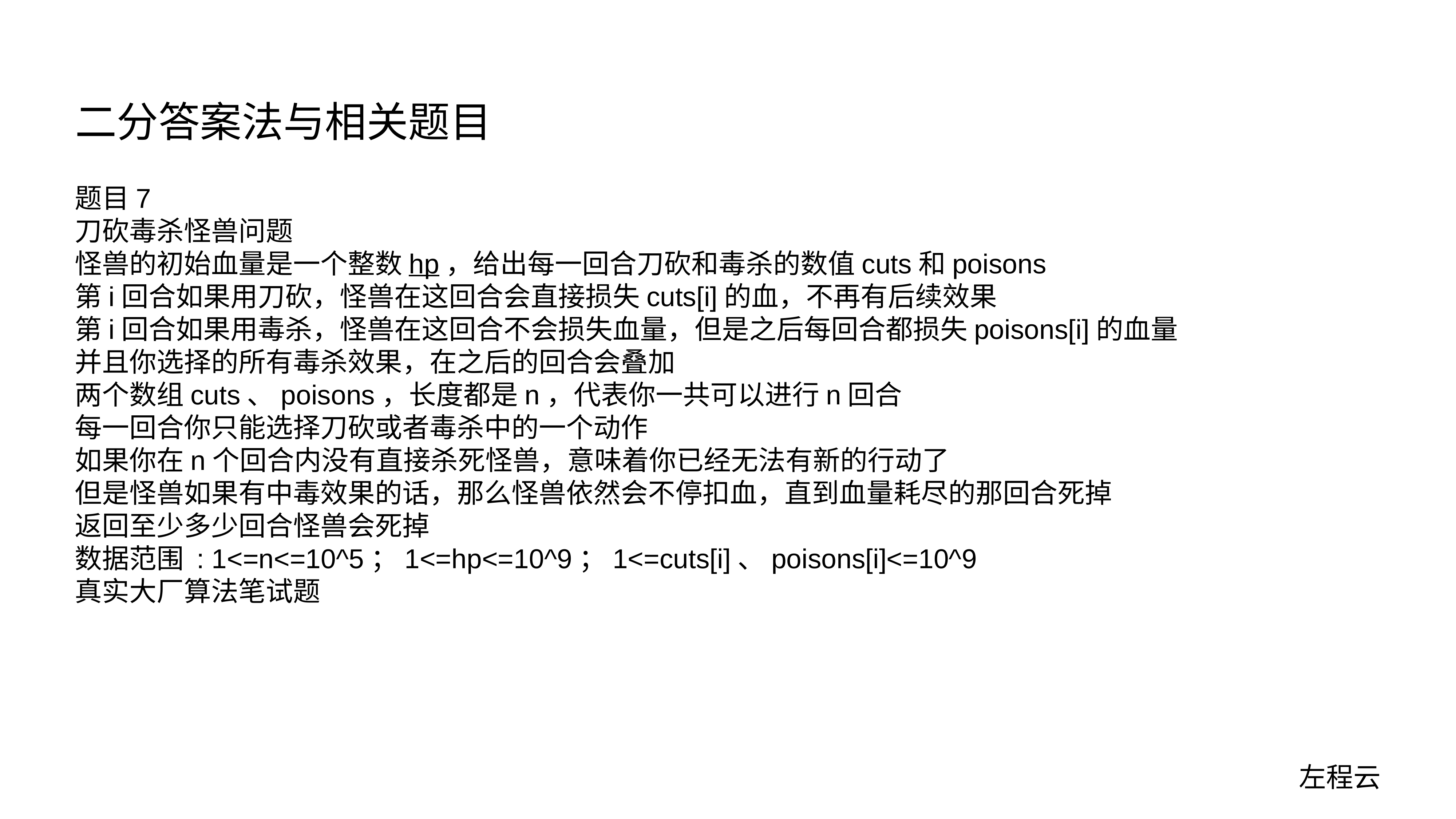

# 二分答案法与相关题目
题目7
刀砍毒杀怪兽问题
怪兽的初始血量是一个整数hp，给出每一回合刀砍和毒杀的数值cuts和poisons
第i回合如果用刀砍，怪兽在这回合会直接损失cuts[i]的血，不再有后续效果
第i回合如果用毒杀，怪兽在这回合不会损失血量，但是之后每回合都损失poisons[i]的血量
并且你选择的所有毒杀效果，在之后的回合会叠加
两个数组cuts、poisons，长度都是n，代表你一共可以进行n回合
每一回合你只能选择刀砍或者毒杀中的一个动作
如果你在n个回合内没有直接杀死怪兽，意味着你已经无法有新的行动了
但是怪兽如果有中毒效果的话，那么怪兽依然会不停扣血，直到血量耗尽的那回合死掉
返回至少多少回合怪兽会死掉
数据范围 : 1<=n<=10^5；1<=hp<=10^9；1<=cuts[i]、poisons[i]<=10^9
真实大厂算法笔试题
左程云